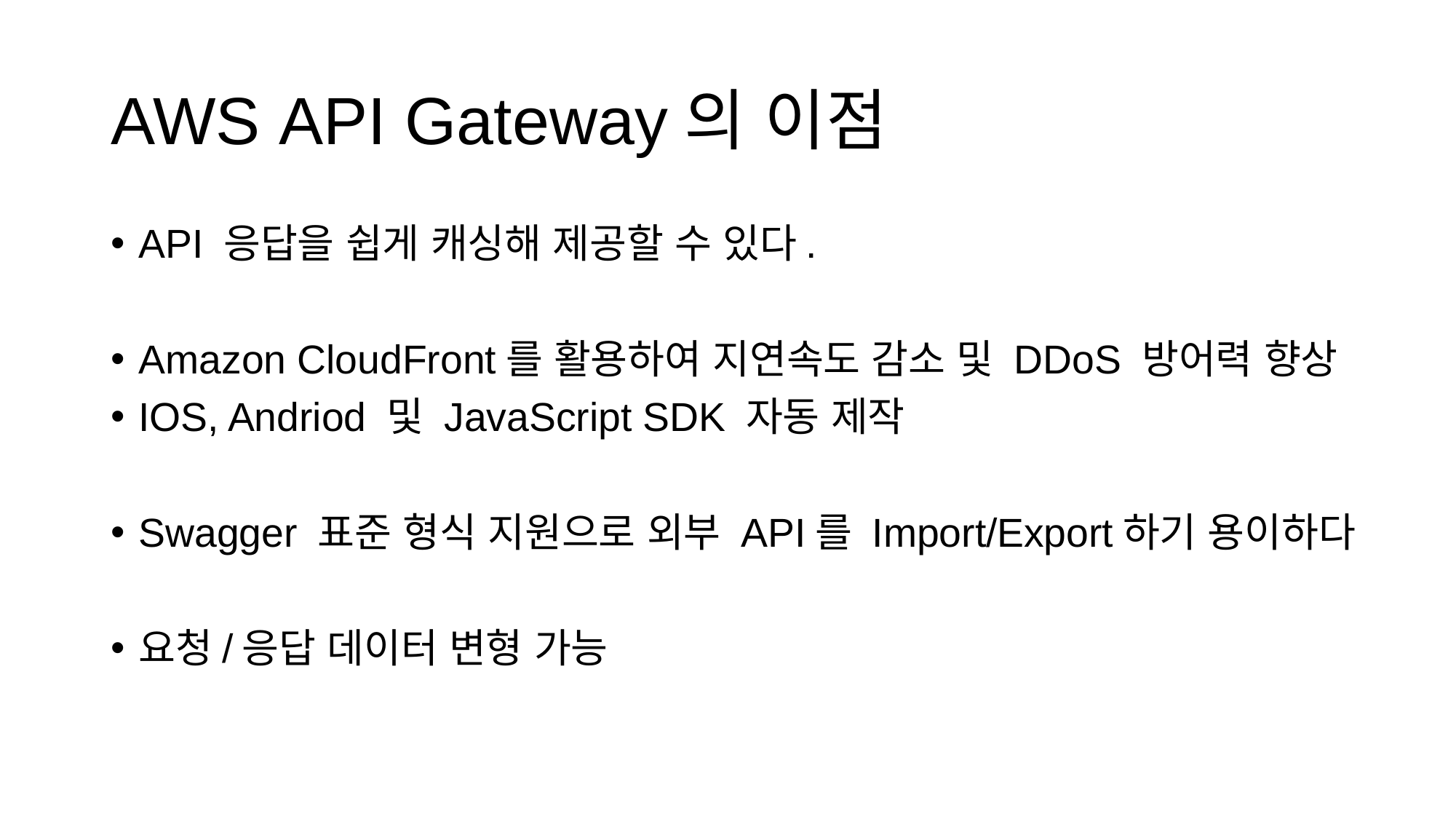

# AWS API Gateway의 이점
API 응답을 쉽게 캐싱해 제공할 수 있다.

Amazon CloudFront를 활용하여 지연속도 감소 및 DDoS 방어력 향상
IOS, Andriod 및 JavaScript SDK 자동 제작

Swagger 표준 형식 지원으로 외부 API를 Import/Export하기 용이하다

요청/응답 데이터 변형 가능